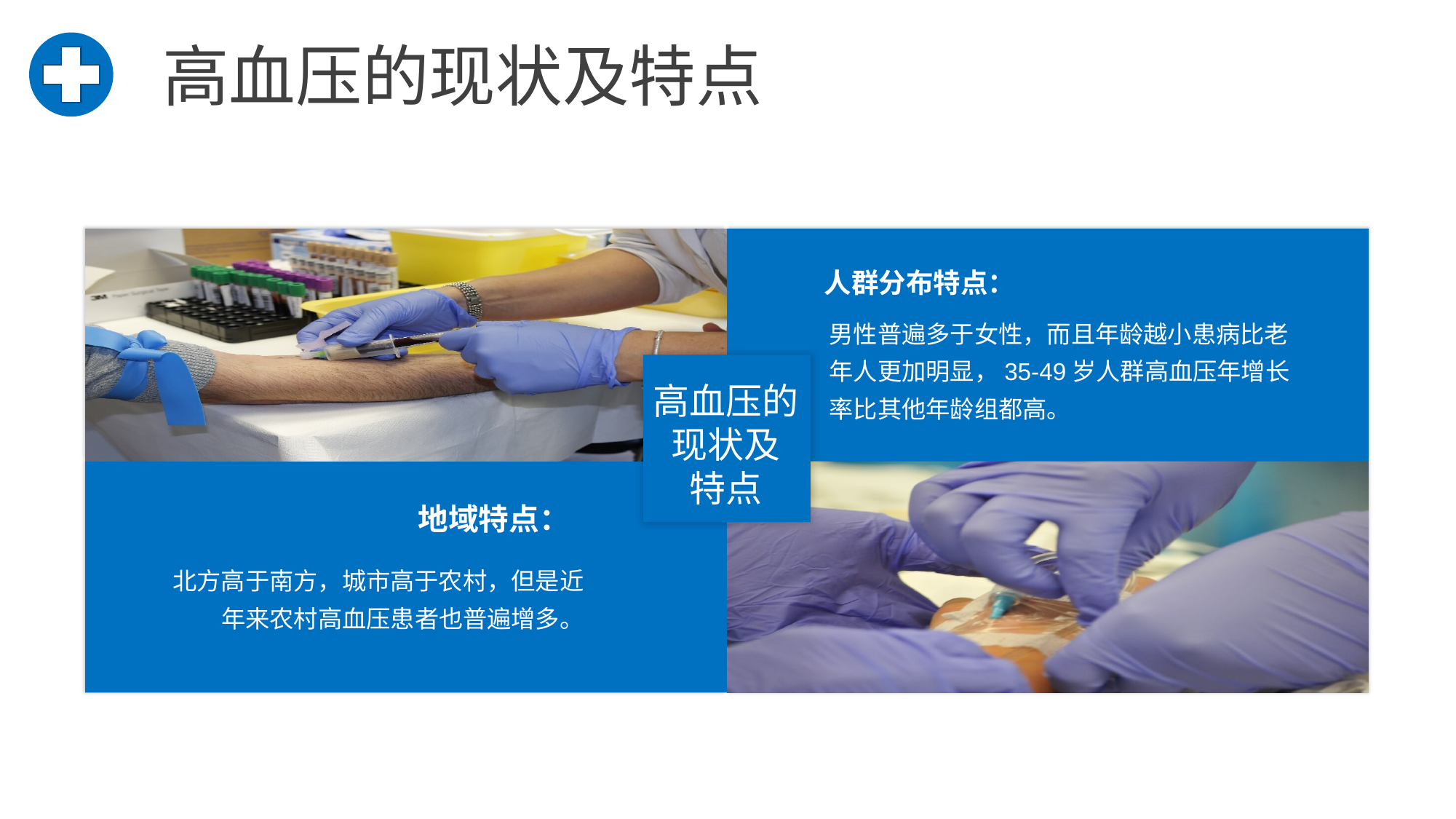

高血压的现状及特点

人群分布特点：
男性普遍多于女性，而且年龄越小患病比老年人更加明显，35-49岁人群高血压年增长率比其他年龄组都高。

高血压的
现状及
特点

地域特点：
北方高于南方，城市高于农村，但是近年来农村高血压患者也普遍增多。